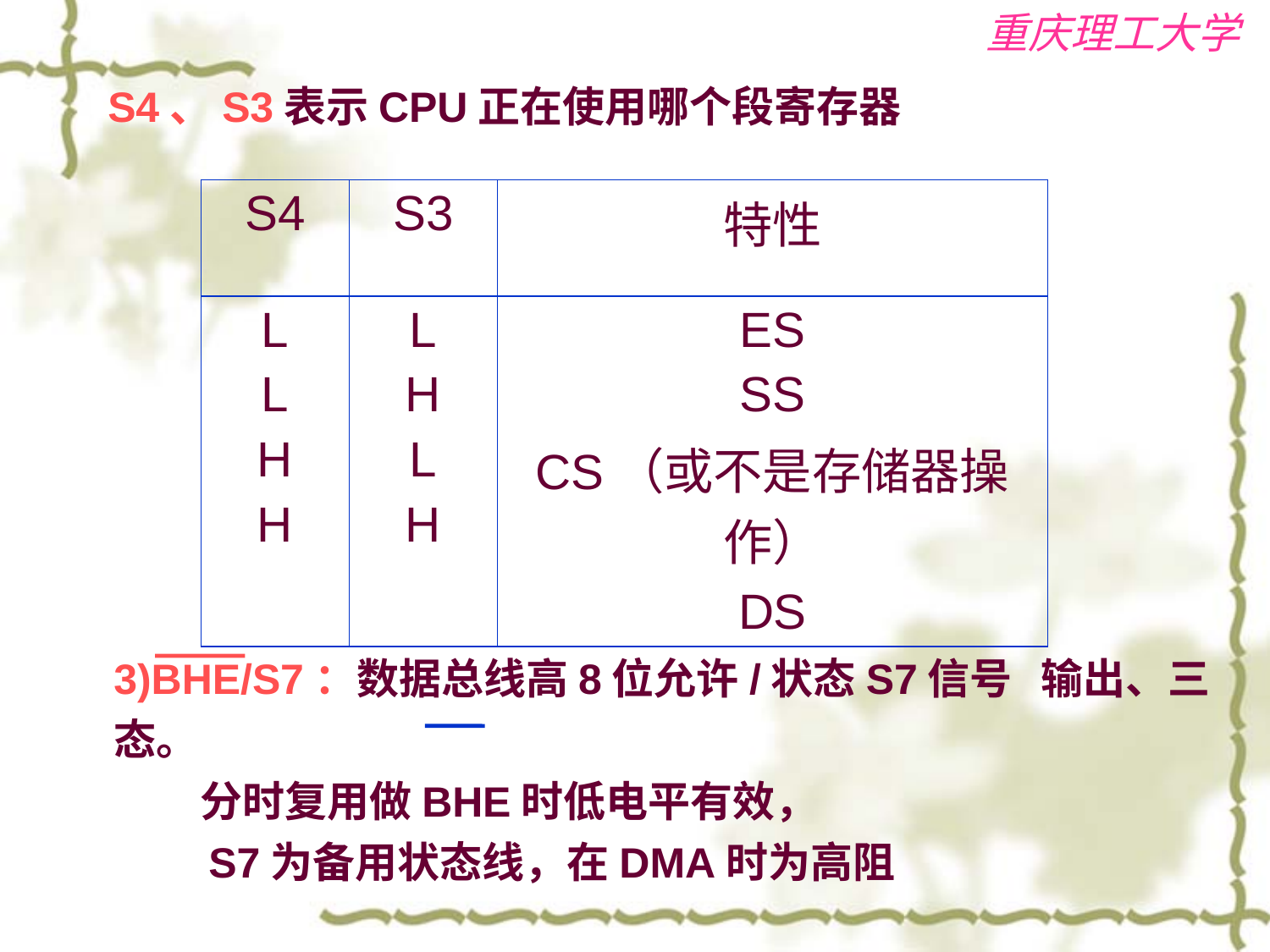

S4、S3表示CPU正在使用哪个段寄存器

| S4 | S3 | 特性 |
| --- | --- | --- |
| L L H H | L H L H | ES SS CS（或不是存储器操作） DS |
3)BHE/S7：数据总线高8位允许/状态S7信号   输出、三态。
        分时复用做BHE时低电平有效，
        S7为备用状态线，在DMA时为高阻